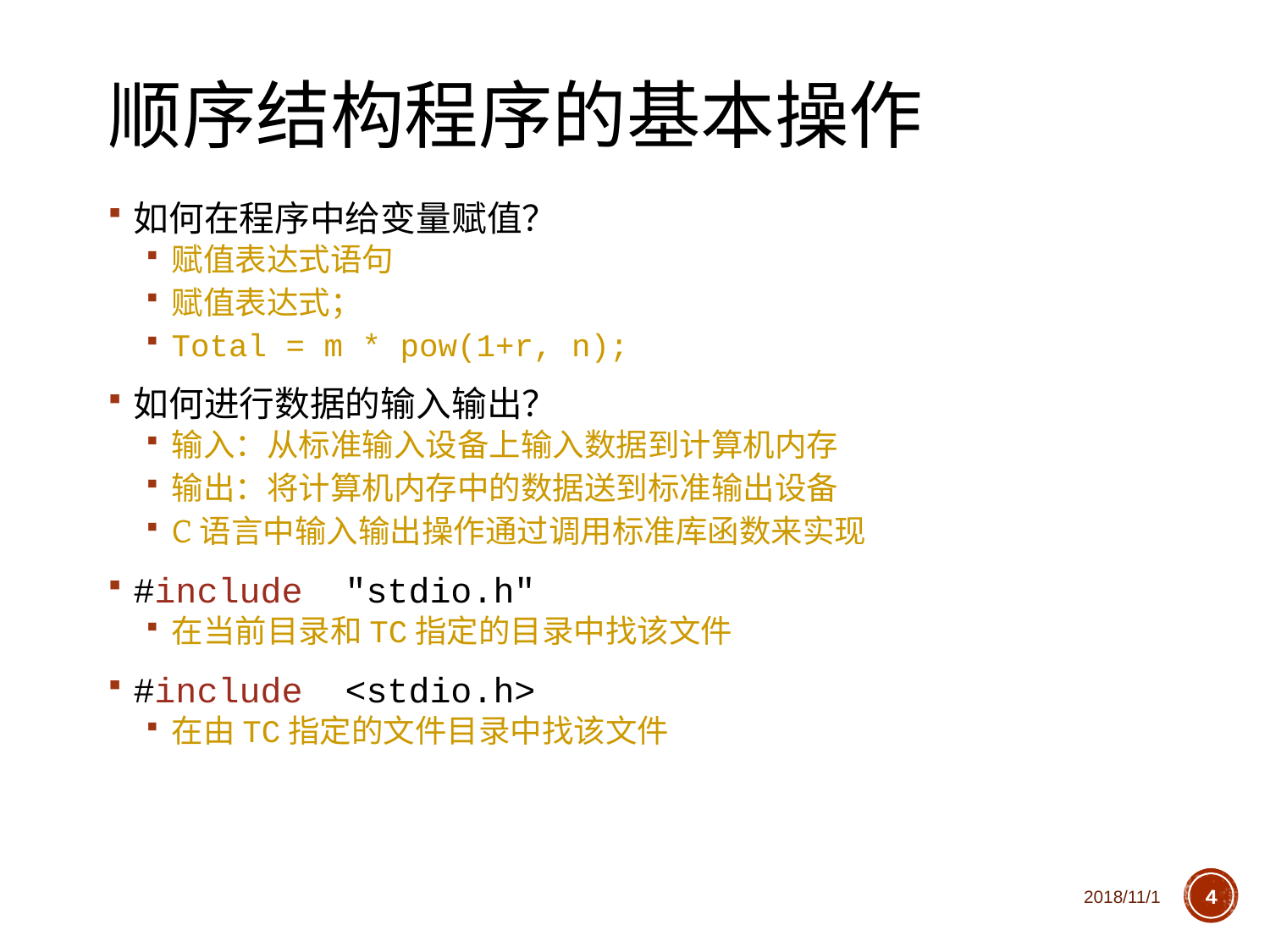

# 顺序结构程序的基本操作
如何在程序中给变量赋值？
赋值表达式语句
赋值表达式；
Total = m * pow(1+r, n);
如何进行数据的输入输出？
输入：从标准输入设备上输入数据到计算机内存
输出：将计算机内存中的数据送到标准输出设备
C语言中输入输出操作通过调用标准库函数来实现
#include  "stdio.h"
在当前目录和TC指定的目录中找该文件
#include  <stdio.h>
在由TC指定的文件目录中找该文件
2018/11/1
4